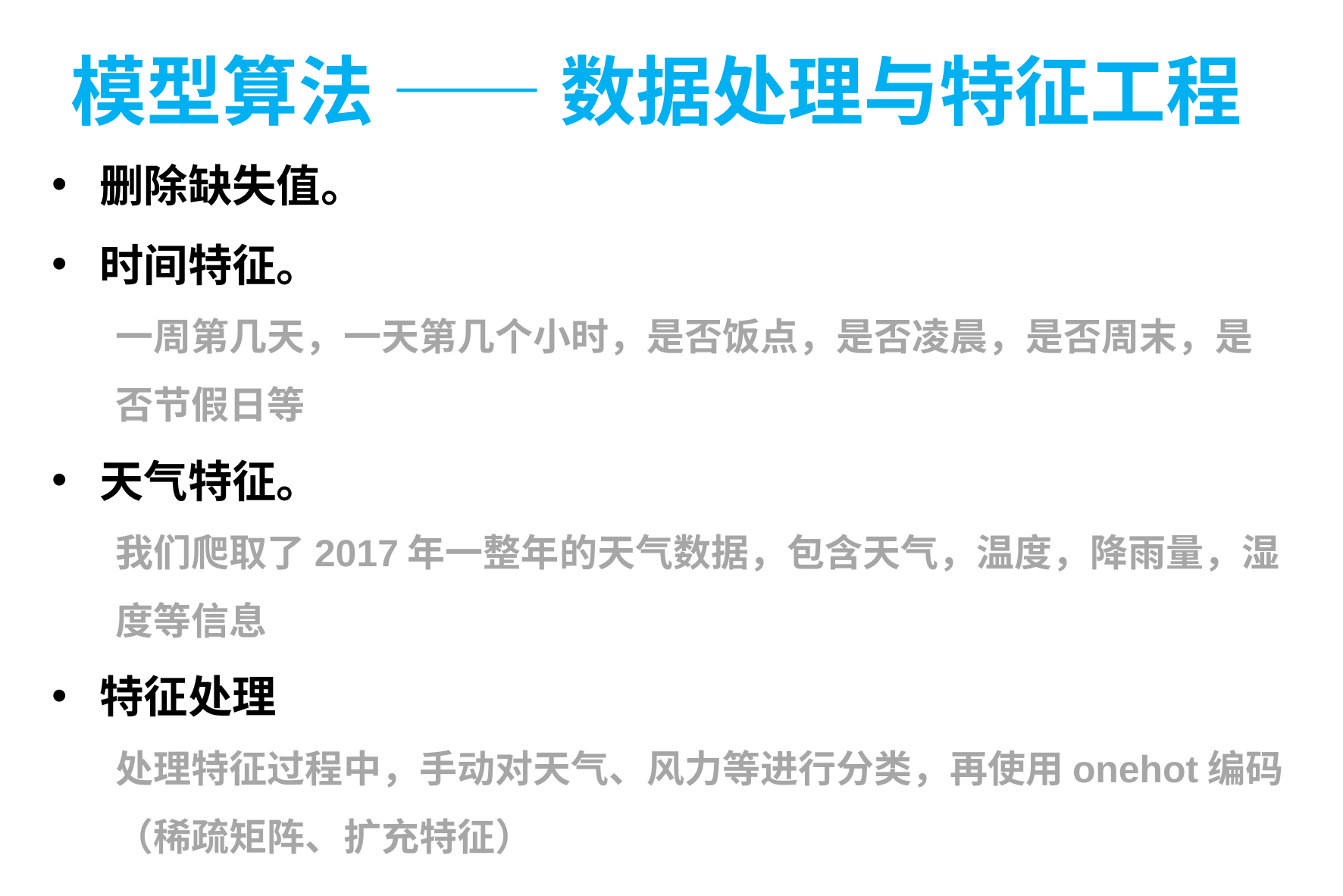

# 模型算法 —— 数据处理与特征工程
删除缺失值。
时间特征。
一周第几天，一天第几个小时，是否饭点，是否凌晨，是否周末，是否节假日等
天气特征。
我们爬取了2017年一整年的天气数据，包含天气，温度，降雨量，湿度等信息
特征处理
处理特征过程中，手动对天气、风力等进行分类，再使用onehot编码（稀疏矩阵、扩充特征）